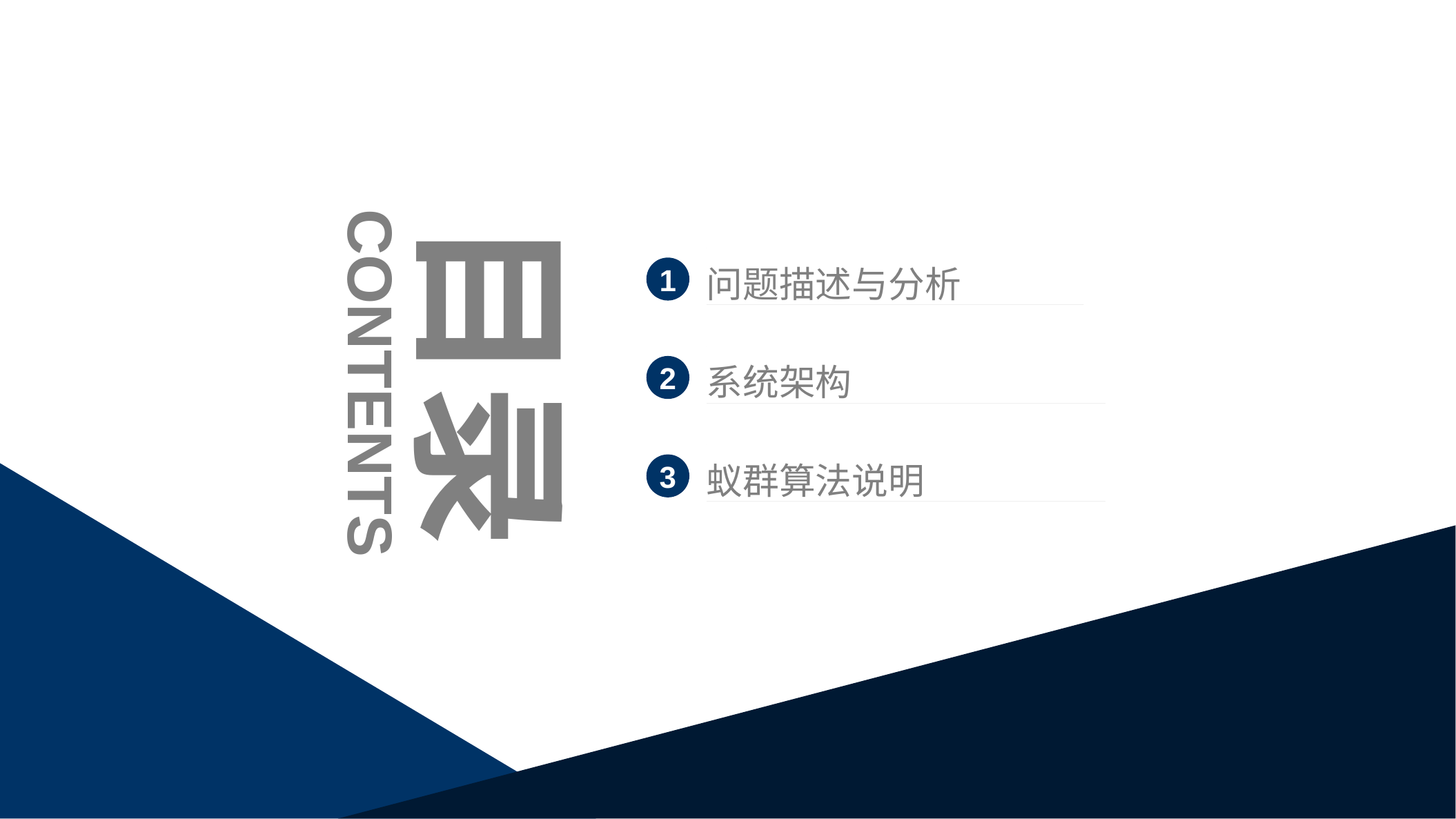

目录
问题描述与分析
1
CONTENTS
系统架构
2
蚁群算法说明
3